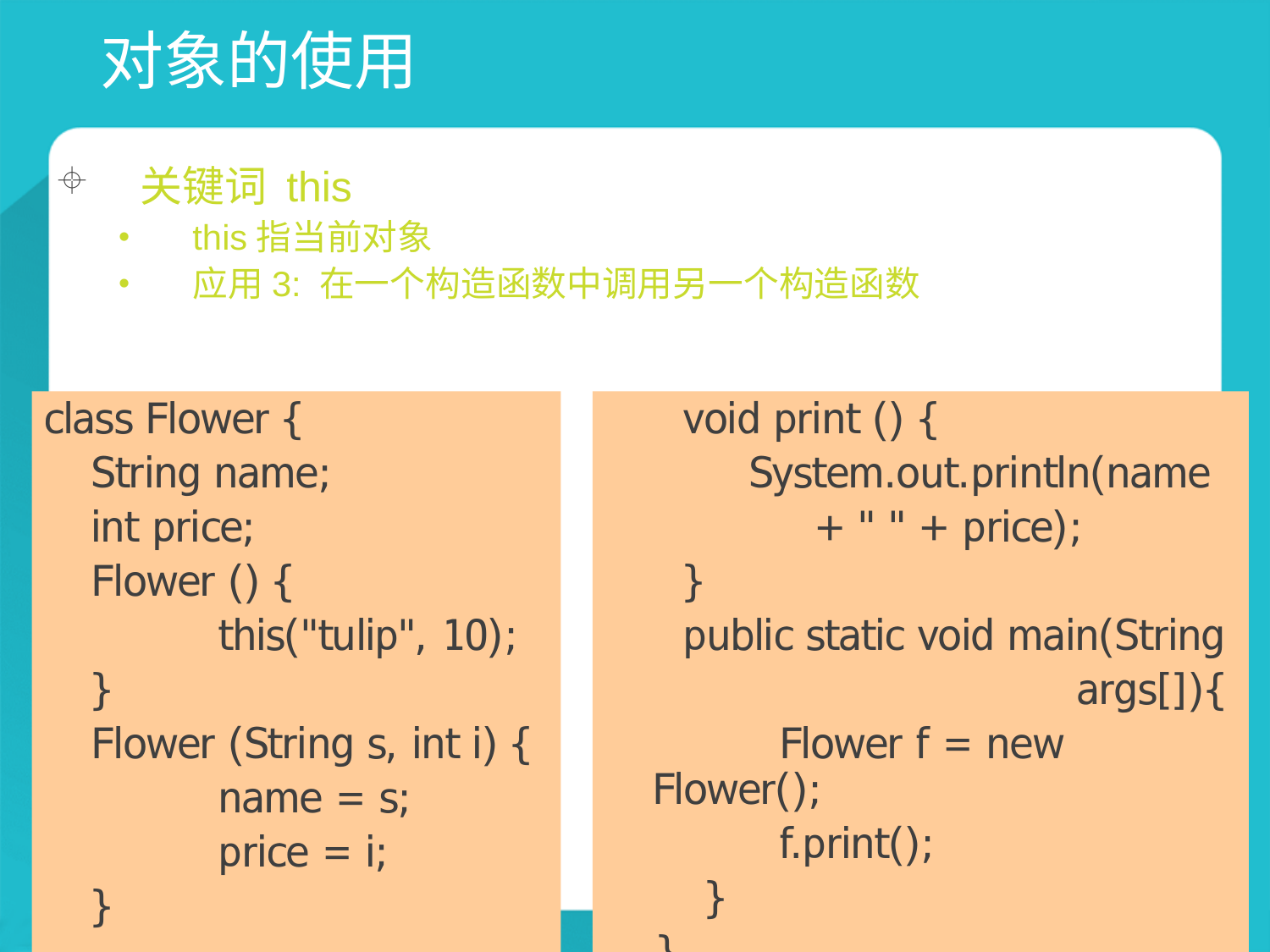

# 对象的使用
关键词 this
this指当前对象
应用3: 在一个构造函数中调用另一个构造函数
class Flower {
	String name;
	int price;
	Flower () {
		this("tulip", 10);
	}
	Flower (String s, int i) {
		name = s;
		price = i;
	}
      void print () {
           System.out.println(name
                + " " + price);
      }
      public static void main(String
                                    args[]){
		Flower f = new Flower();
		f.print();
	    }
    }
81